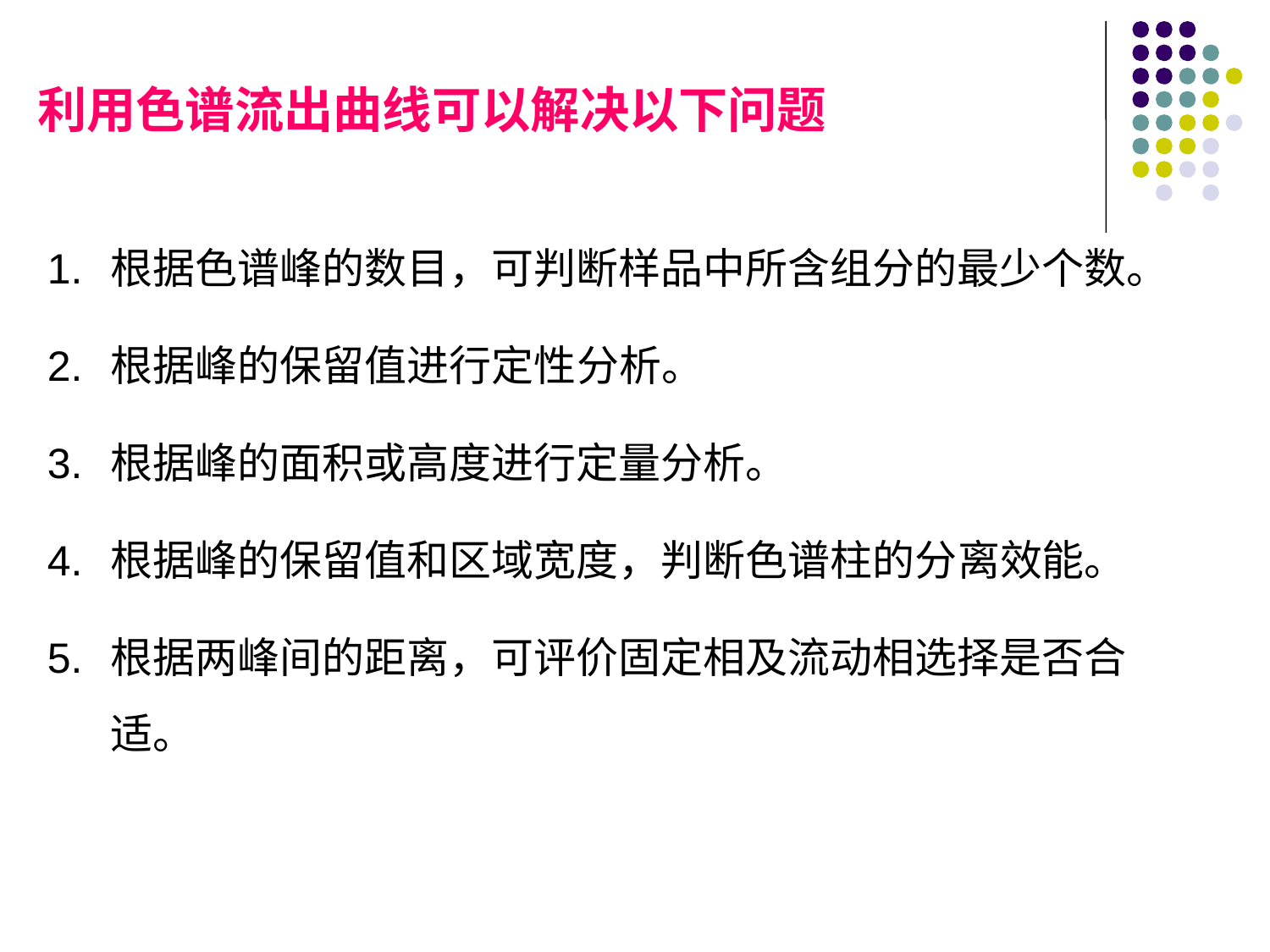

利用色谱流出曲线可以解决以下问题
根据色谱峰的数目，可判断样品中所含组分的最少个数。
根据峰的保留值进行定性分析。
根据峰的面积或高度进行定量分析。
根据峰的保留值和区域宽度，判断色谱柱的分离效能。
根据两峰间的距离，可评价固定相及流动相选择是否合适。